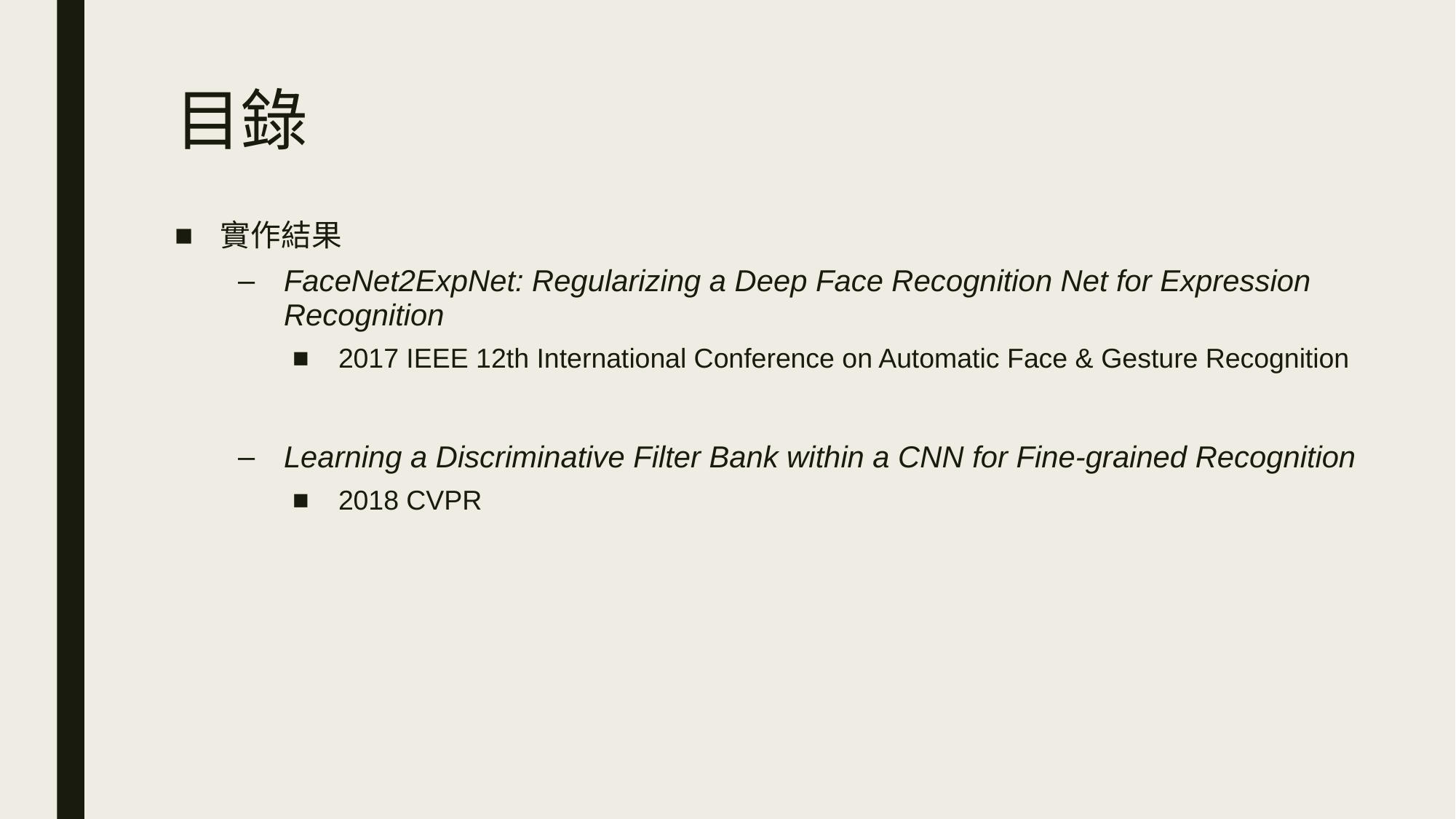

# 目錄

實作結果
FaceNet2ExpNet: Regularizing a Deep Face Recognition Net for Expression Recognition
2017 IEEE 12th International Conference on Automatic Face & Gesture Recognition

Learning a Discriminative Filter Bank within a CNN for Fine-grained Recognition
2018 CVPR